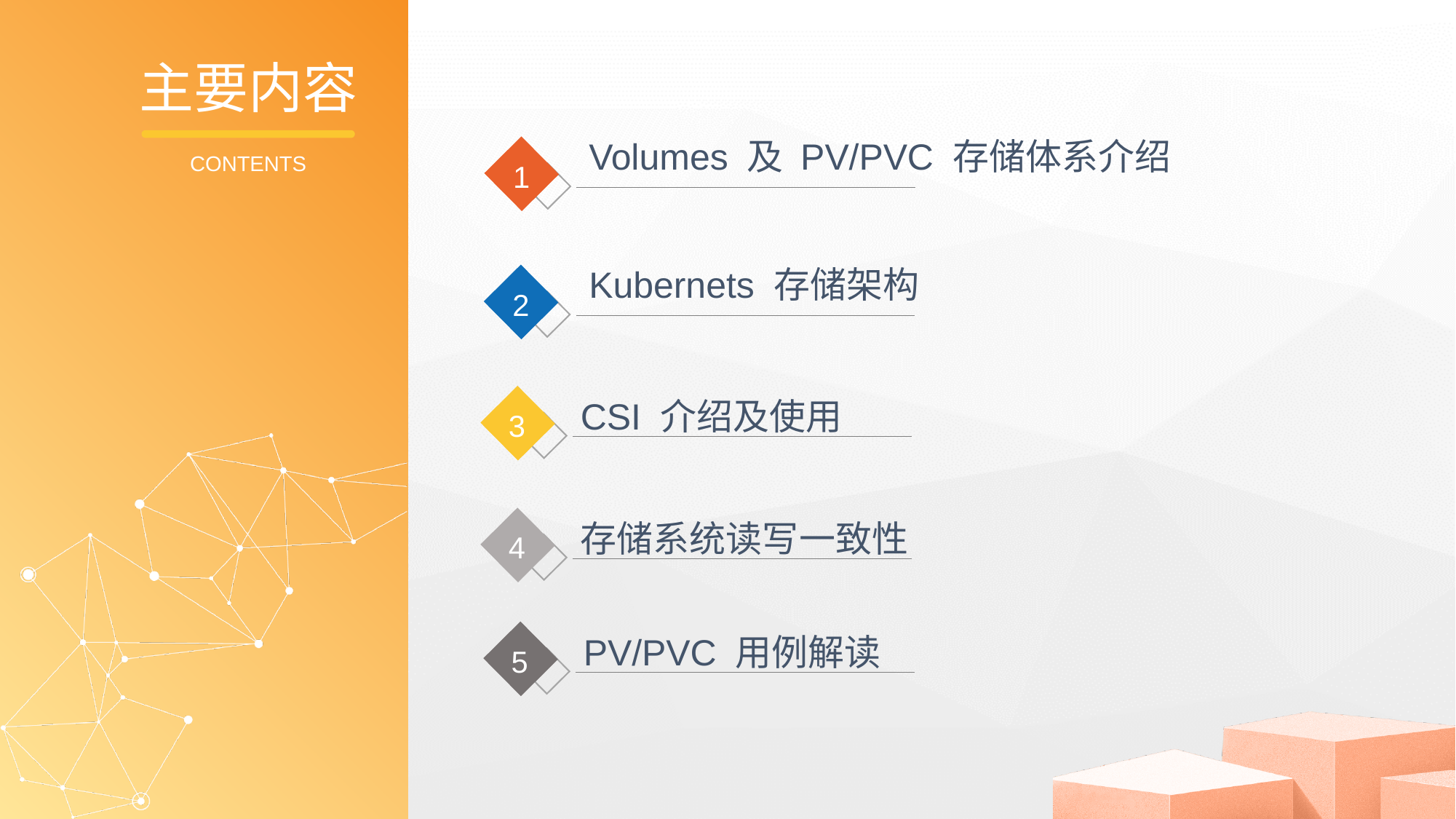

# 主要内容
Volumes 及 PV/PVC 存储体系介绍
CONTENTS

1

Kubernets 存储架构

2

CSI 介绍及使用

3

存储系统读写一致性

4

PV/PVC 用例解读

5